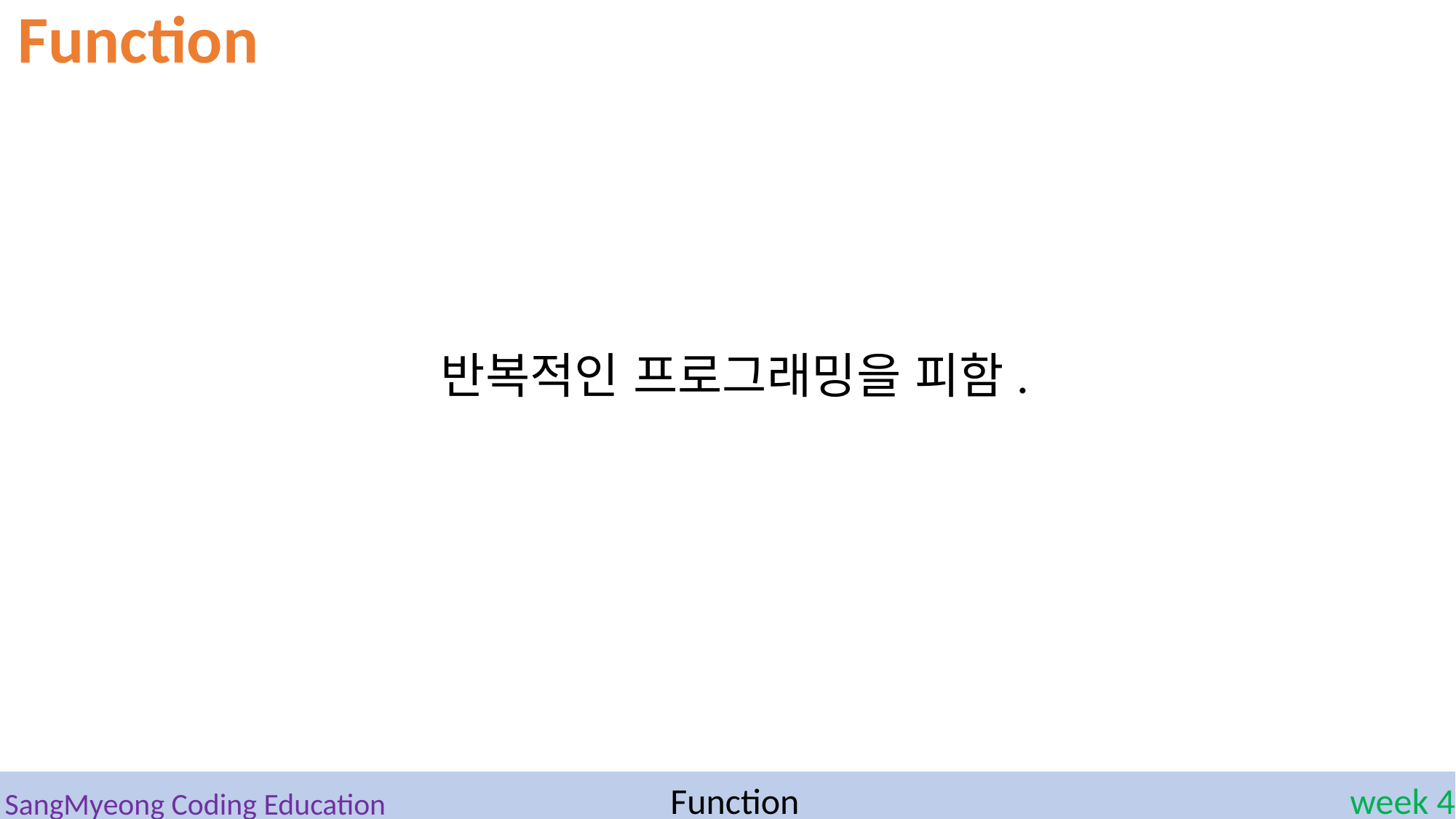

Function
반복적인 프로그래밍을 피함.

Function
# SangMyeong Coding Education
week 4